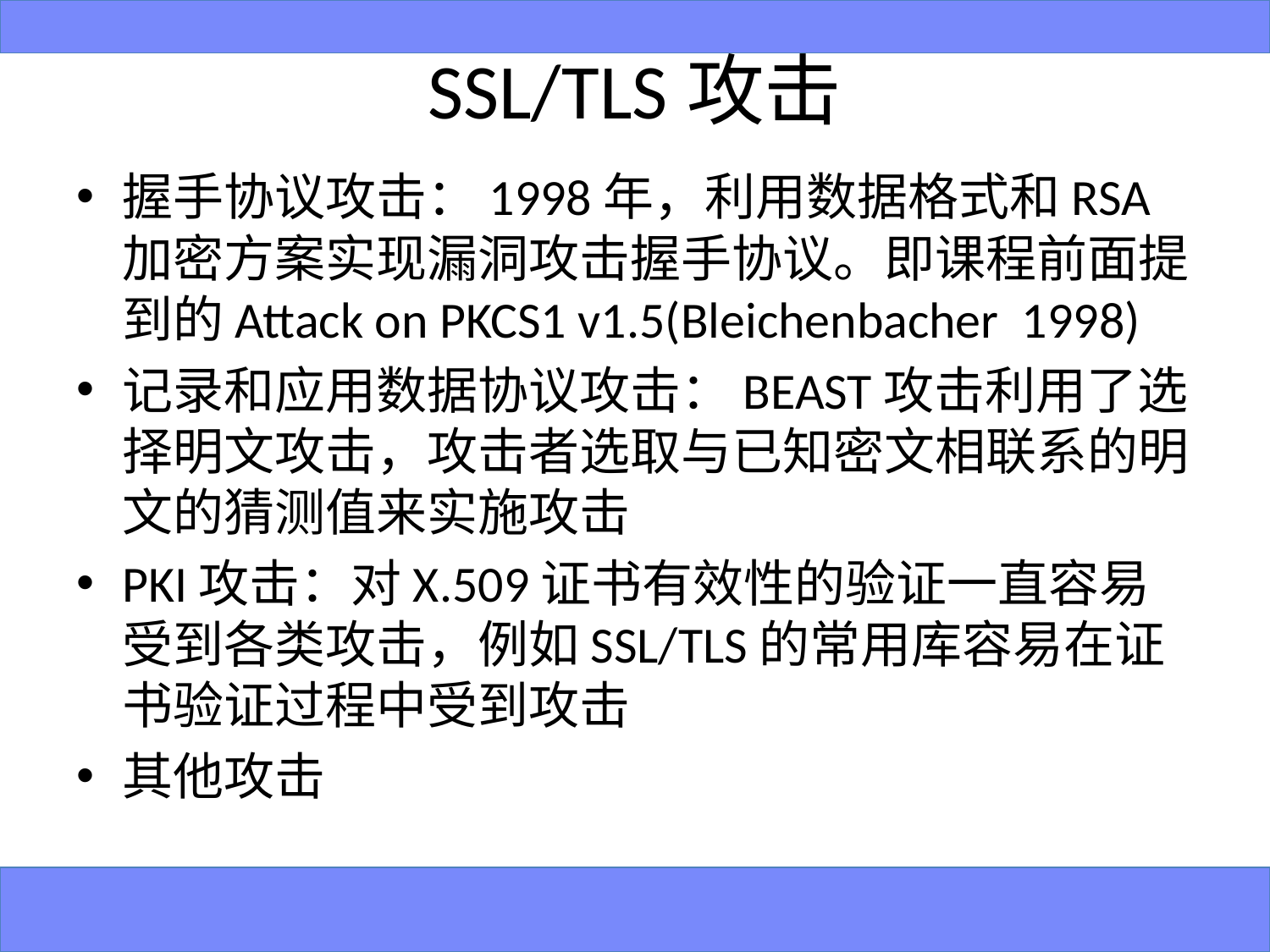

# SSL/TLS攻击
握手协议攻击：1998年，利用数据格式和RSA加密方案实现漏洞攻击握手协议。即课程前面提到的Attack on PKCS1 v1.5(Bleichenbacher  1998)
记录和应用数据协议攻击：BEAST攻击利用了选择明文攻击，攻击者选取与已知密文相联系的明文的猜测值来实施攻击
PKI攻击：对X.509证书有效性的验证一直容易受到各类攻击，例如SSL/TLS的常用库容易在证书验证过程中受到攻击
其他攻击
42